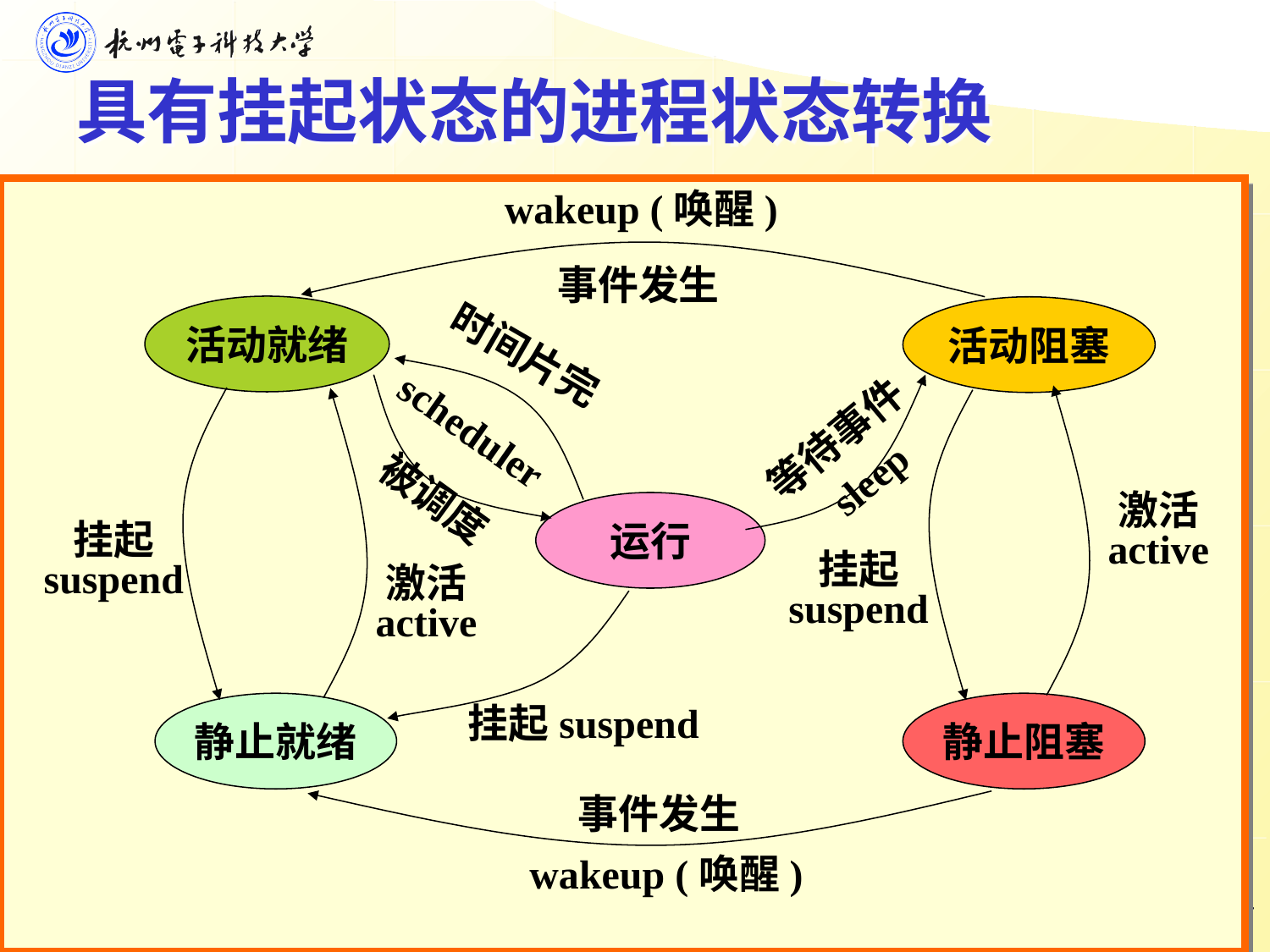

具有挂起状态的进程状态转换
wakeup (唤醒)

事件发生
活动就绪
活动阻塞
时间片完

等待事件
sleep
scheduler
被调度
激活
active
运行
挂起
suspend
挂起
suspend
激活
active

挂起suspend
静止就绪
静止阻塞
事件发生

wakeup (唤醒)